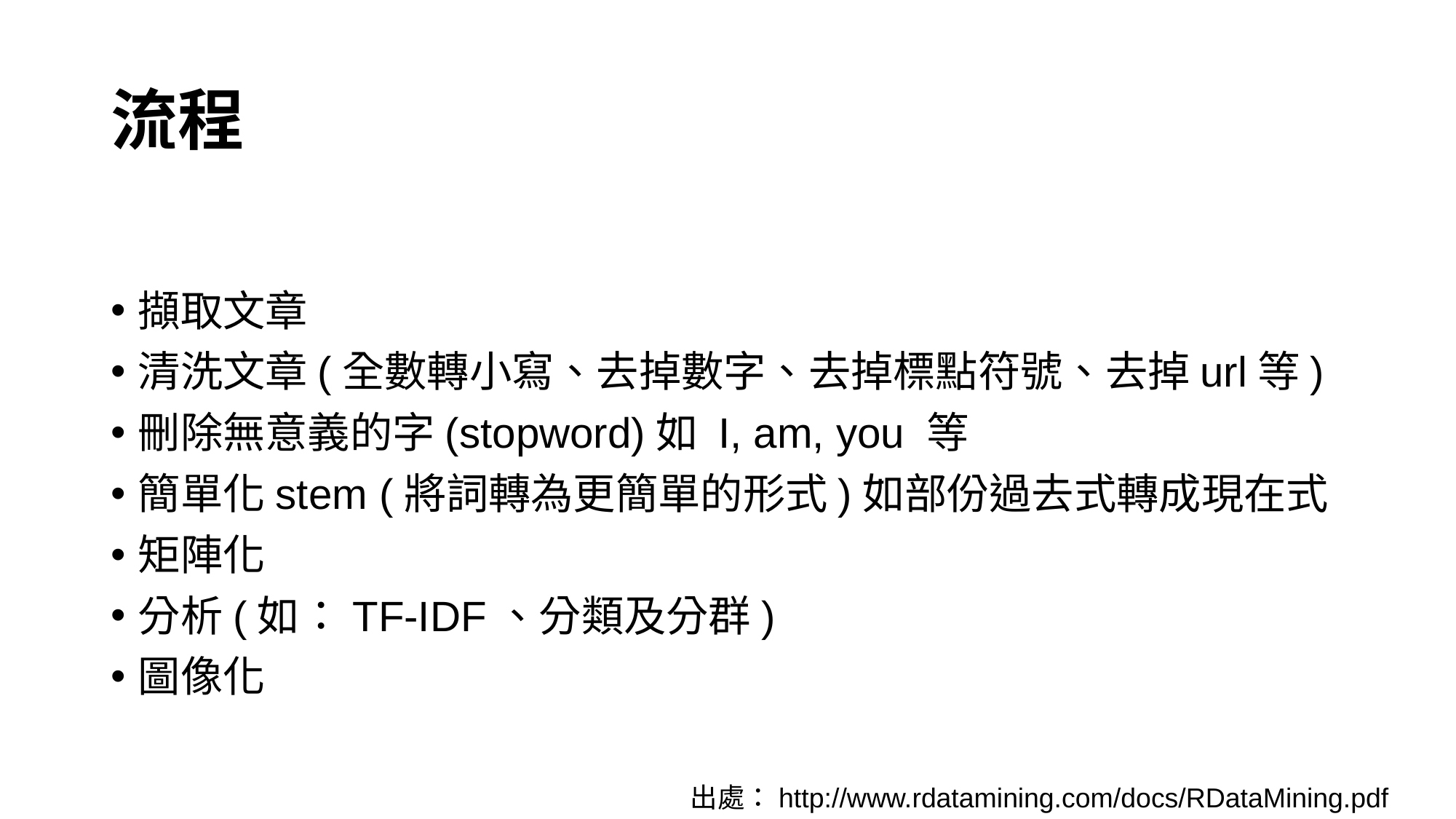

# 流程

擷取文章
清洗文章(全數轉小寫、去掉數字、去掉標點符號、去掉url等)
刪除無意義的字(stopword)如 I, am, you 等
簡單化stem (將詞轉為更簡單的形式)如部份過去式轉成現在式
矩陣化
分析(如：TF-IDF、分類及分群)
圖像化

出處：http://www.rdatamining.com/docs/RDataMining.pdf